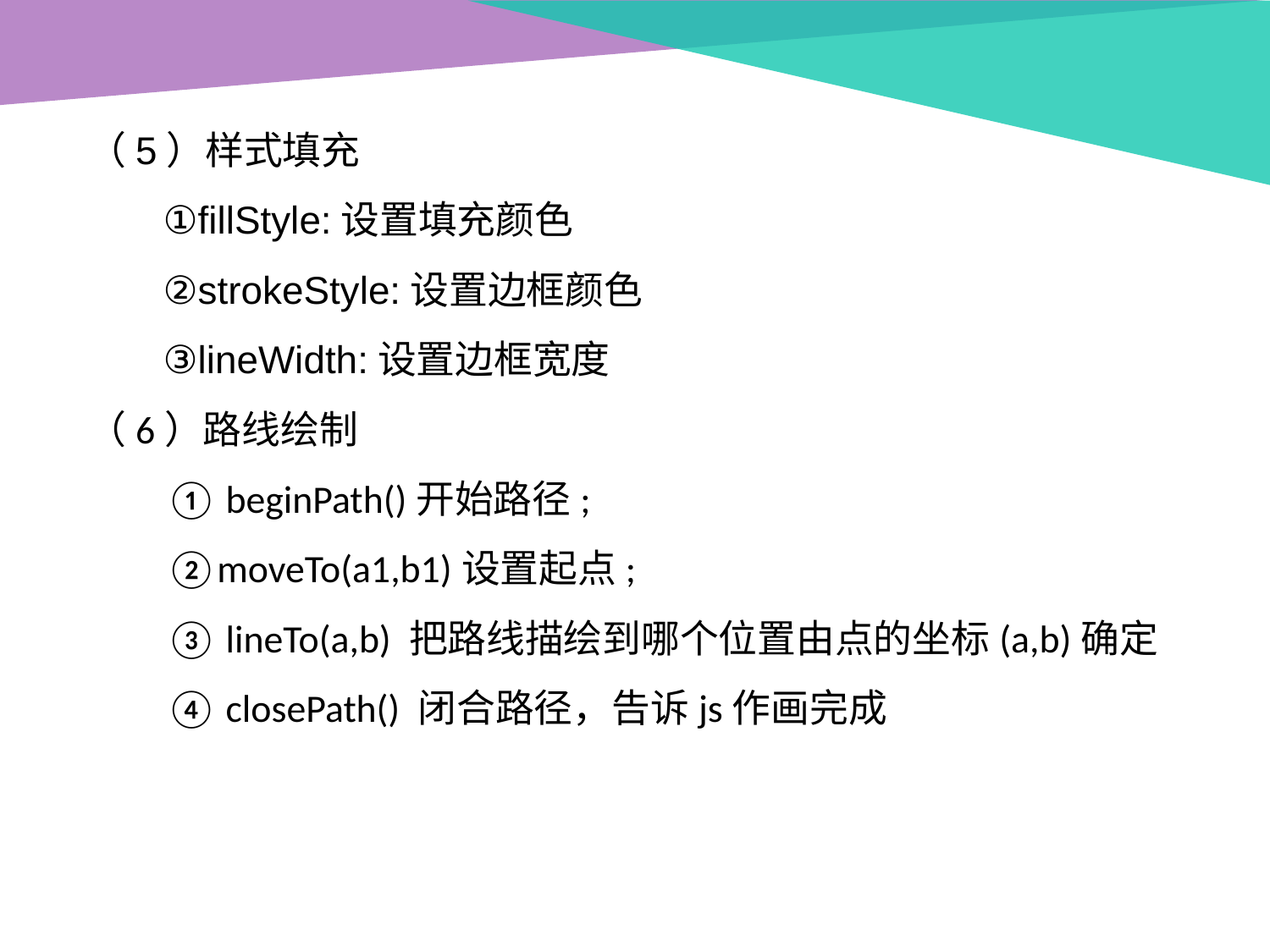

（5）样式填充
       ①fillStyle:设置填充颜色
       ②strokeStyle:设置边框颜色
       ③lineWidth:设置边框宽度
（6）路线绘制
         ① beginPath()开始路径;
         ②moveTo(a1,b1)设置起点;
         ③ lineTo(a,b) 把路线描绘到哪个位置由点的坐标(a,b)确定
         ④ closePath() 闭合路径，告诉js作画完成